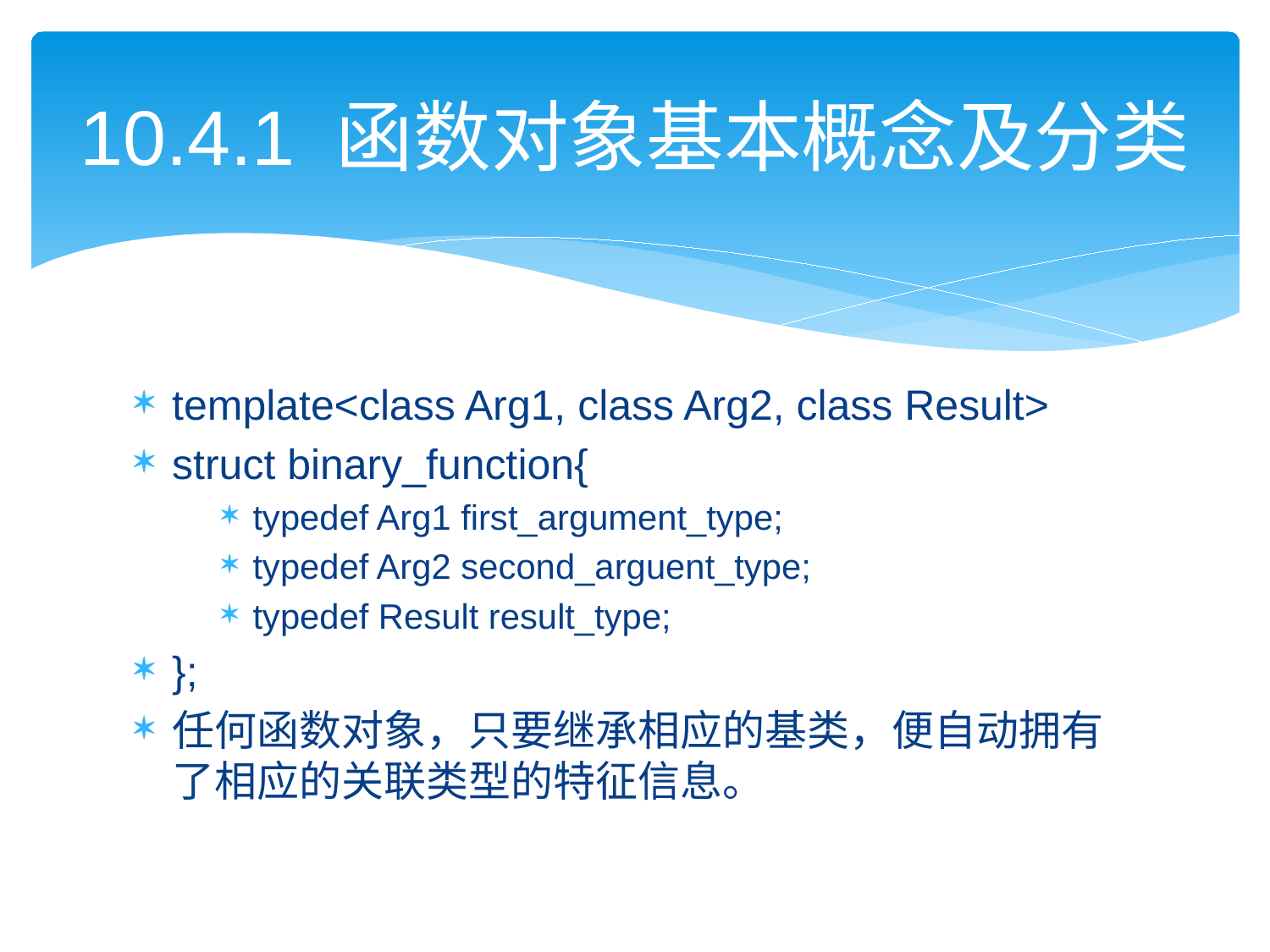

# 10.4.1 函数对象基本概念及分类
template<class Arg1, class Arg2, class Result>
struct binary_function{
typedef Arg1 first_argument_type;
typedef Arg2 second_arguent_type;
typedef Result result_type;
};
任何函数对象，只要继承相应的基类，便自动拥有了相应的关联类型的特征信息。